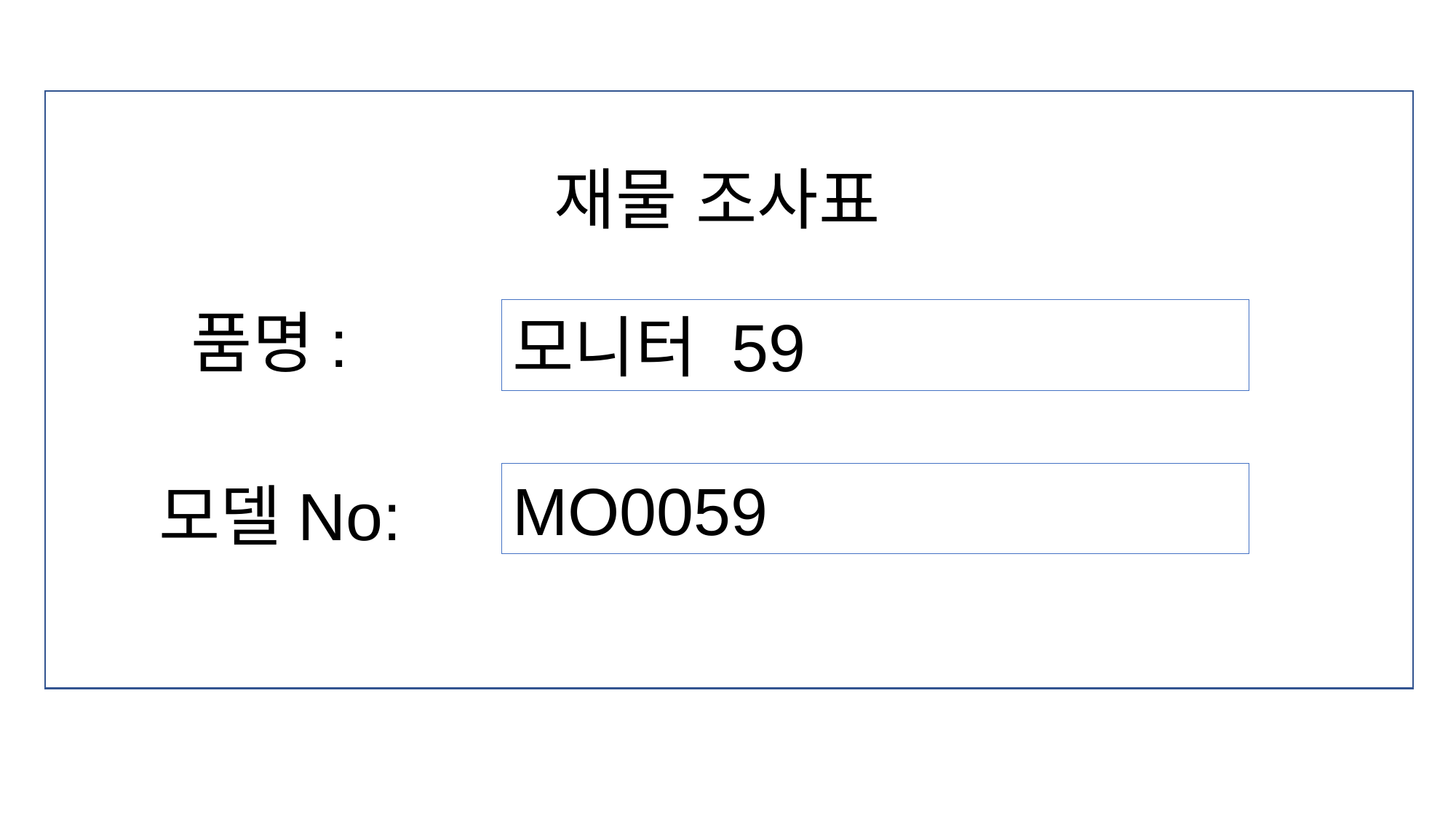

재물 조사표
품명:
모니터 59
MO0059
모델No: